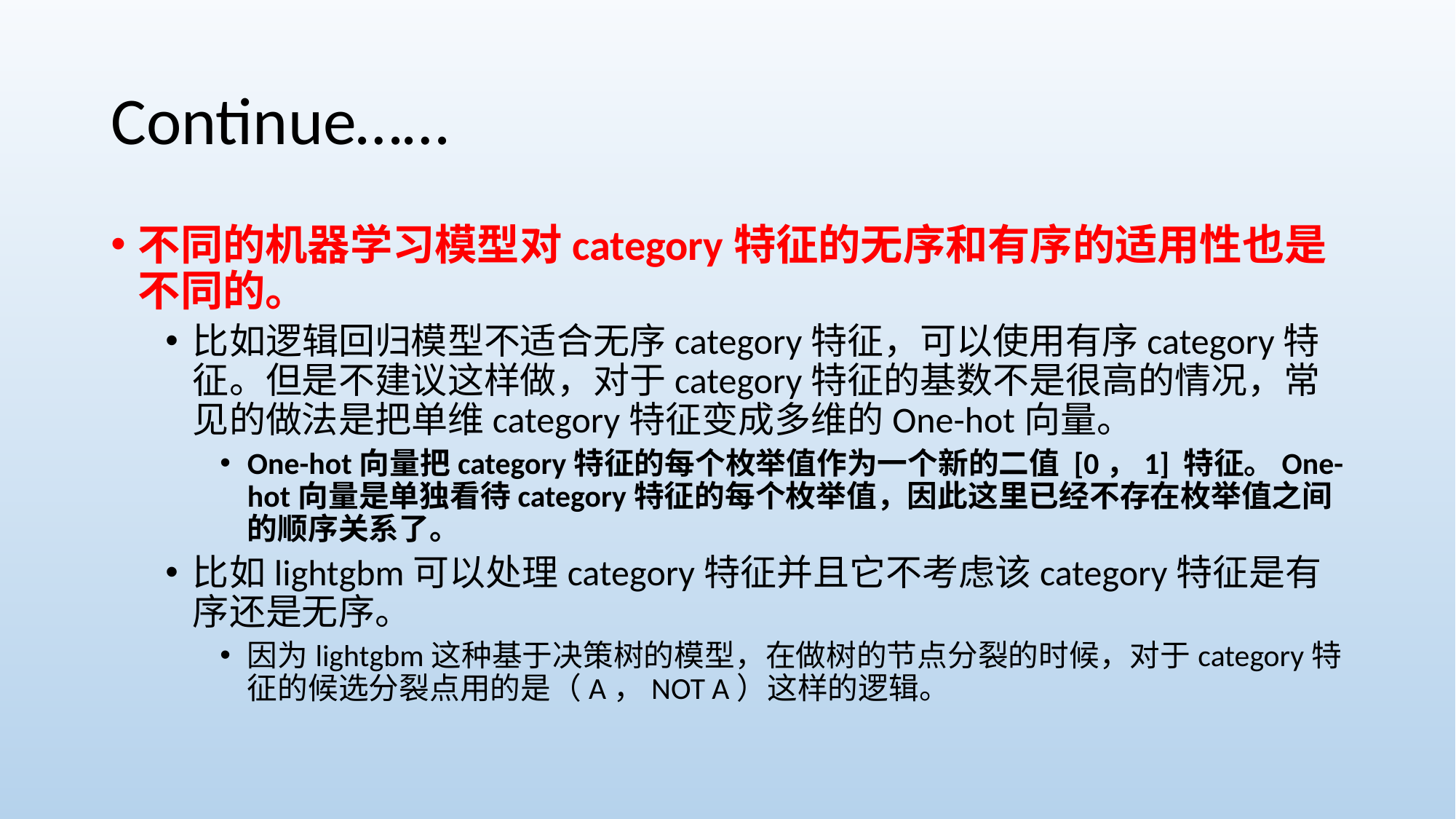

# Continue……
不同的机器学习模型对category特征的无序和有序的适用性也是不同的。
比如逻辑回归模型不适合无序category特征，可以使用有序category特征。但是不建议这样做，对于category特征的基数不是很高的情况，常见的做法是把单维category特征变成多维的One-hot向量。
One-hot向量把category特征的每个枚举值作为一个新的二值 [0，1] 特征。One-hot向量是单独看待category特征的每个枚举值，因此这里已经不存在枚举值之间的顺序关系了。
比如lightgbm可以处理category特征并且它不考虑该category特征是有序还是无序。
因为lightgbm这种基于决策树的模型，在做树的节点分裂的时候，对于category特征的候选分裂点用的是（A，NOT A）这样的逻辑。